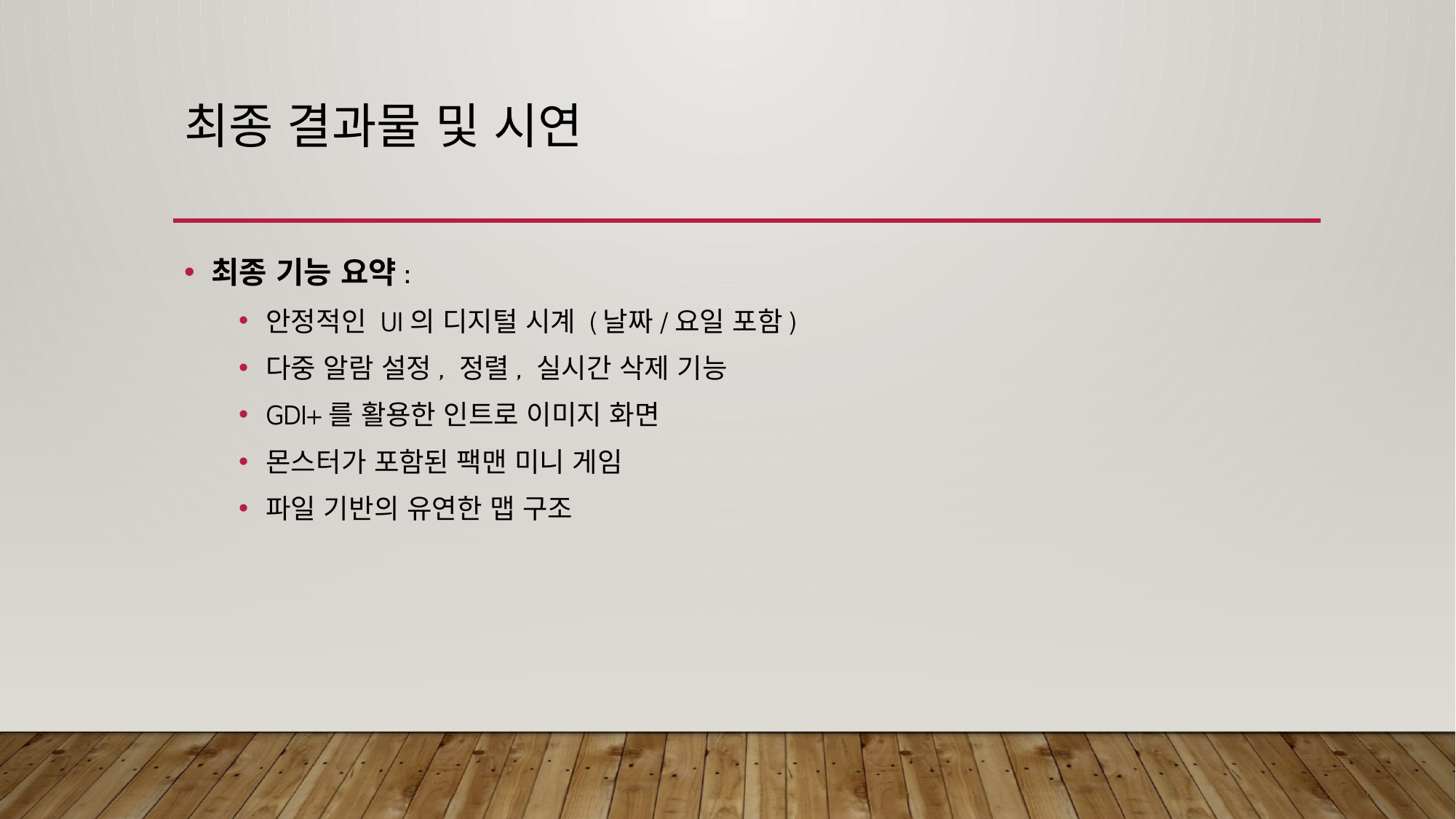

# 최종 결과물 및 시연
최종 기능 요약:
안정적인 UI의 디지털 시계 (날짜/요일 포함)
다중 알람 설정, 정렬, 실시간 삭제 기능
GDI+를 활용한 인트로 이미지 화면
몬스터가 포함된 팩맨 미니 게임
파일 기반의 유연한 맵 구조